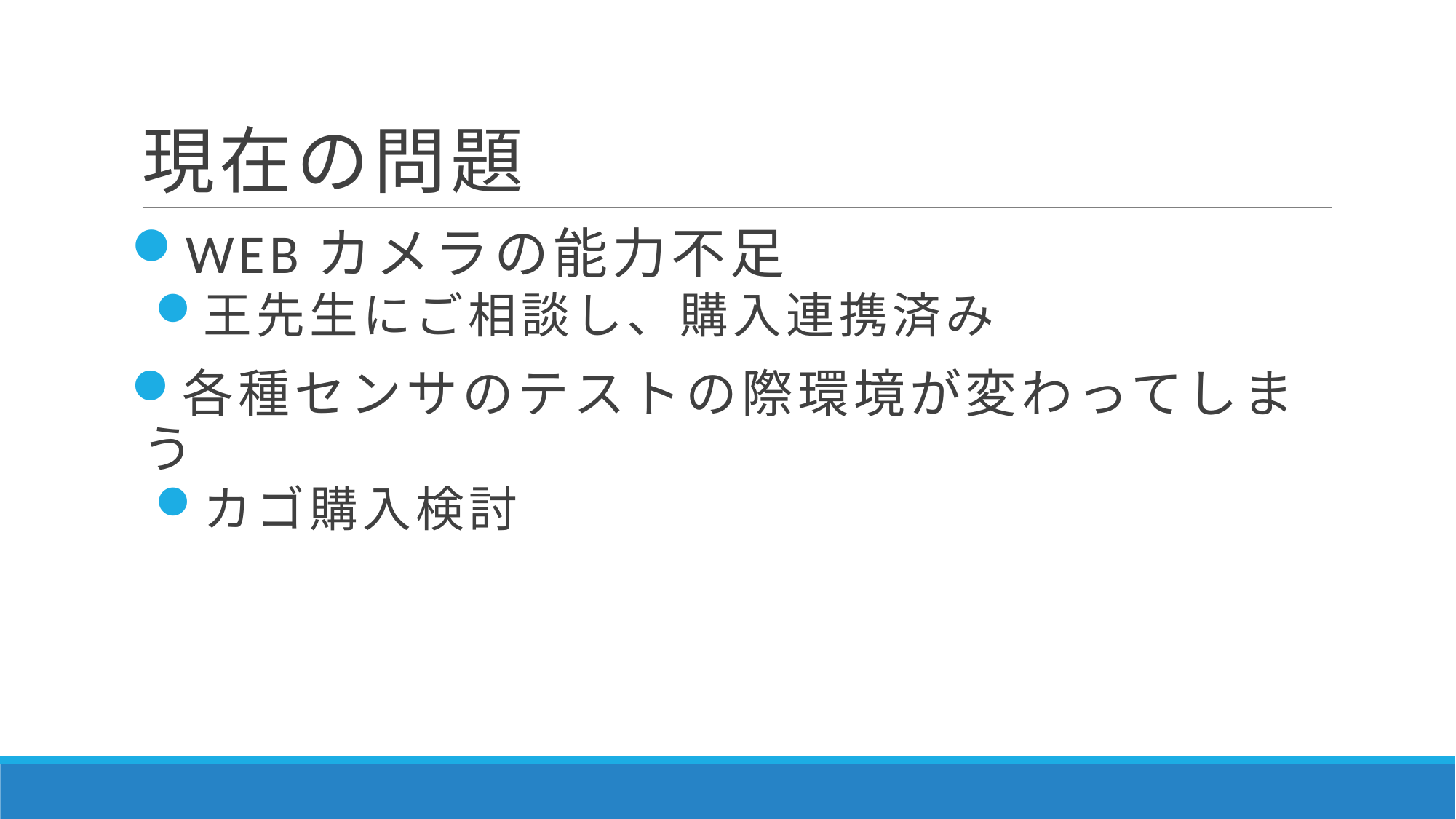

# 現在の問題
WEBカメラの能力不足
王先生にご相談し、購入連携済み
各種センサのテストの際環境が変わってしまう
カゴ購入検討